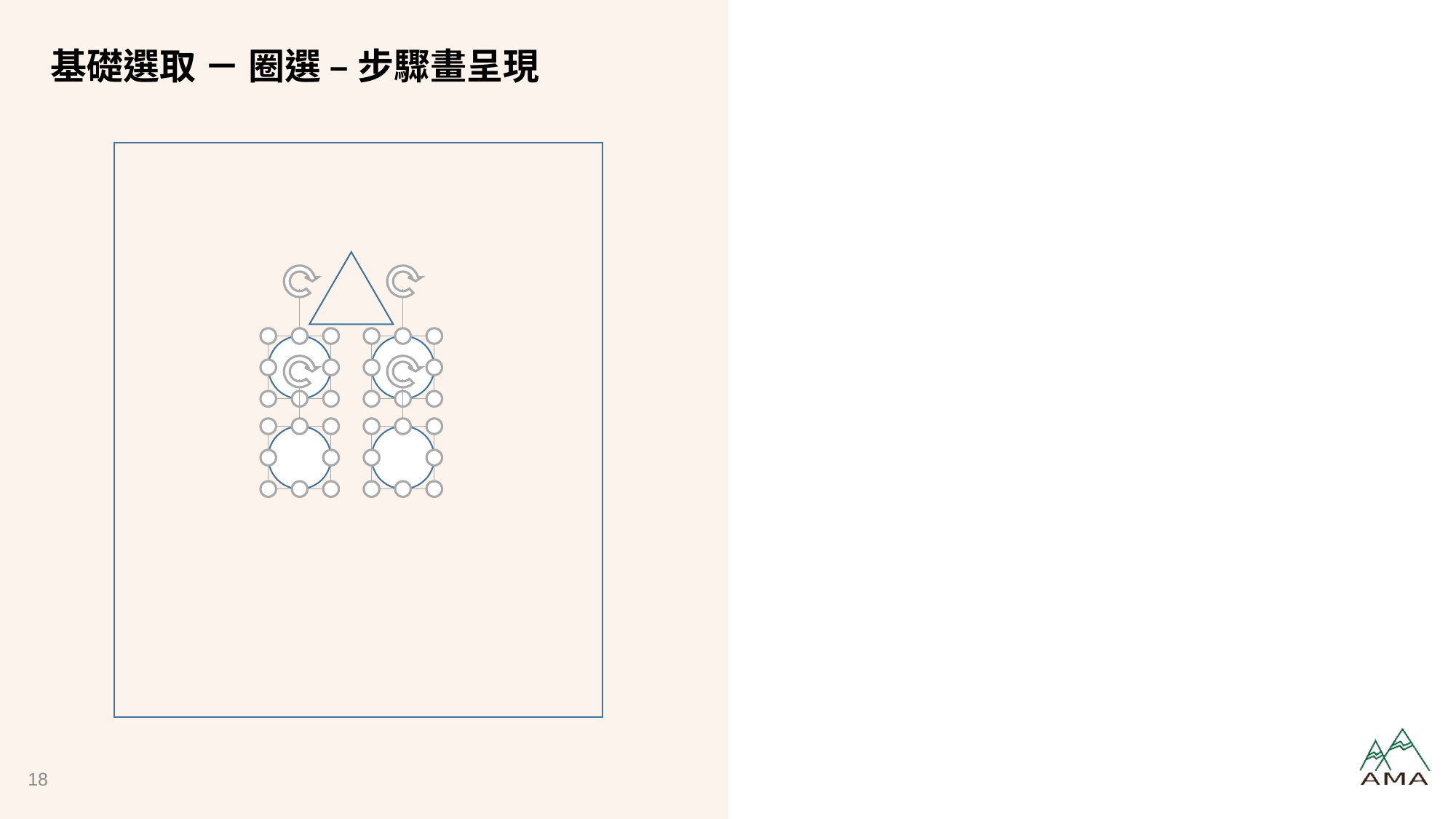

# 基礎選取 － 圈選 – 步驟畫呈現

18